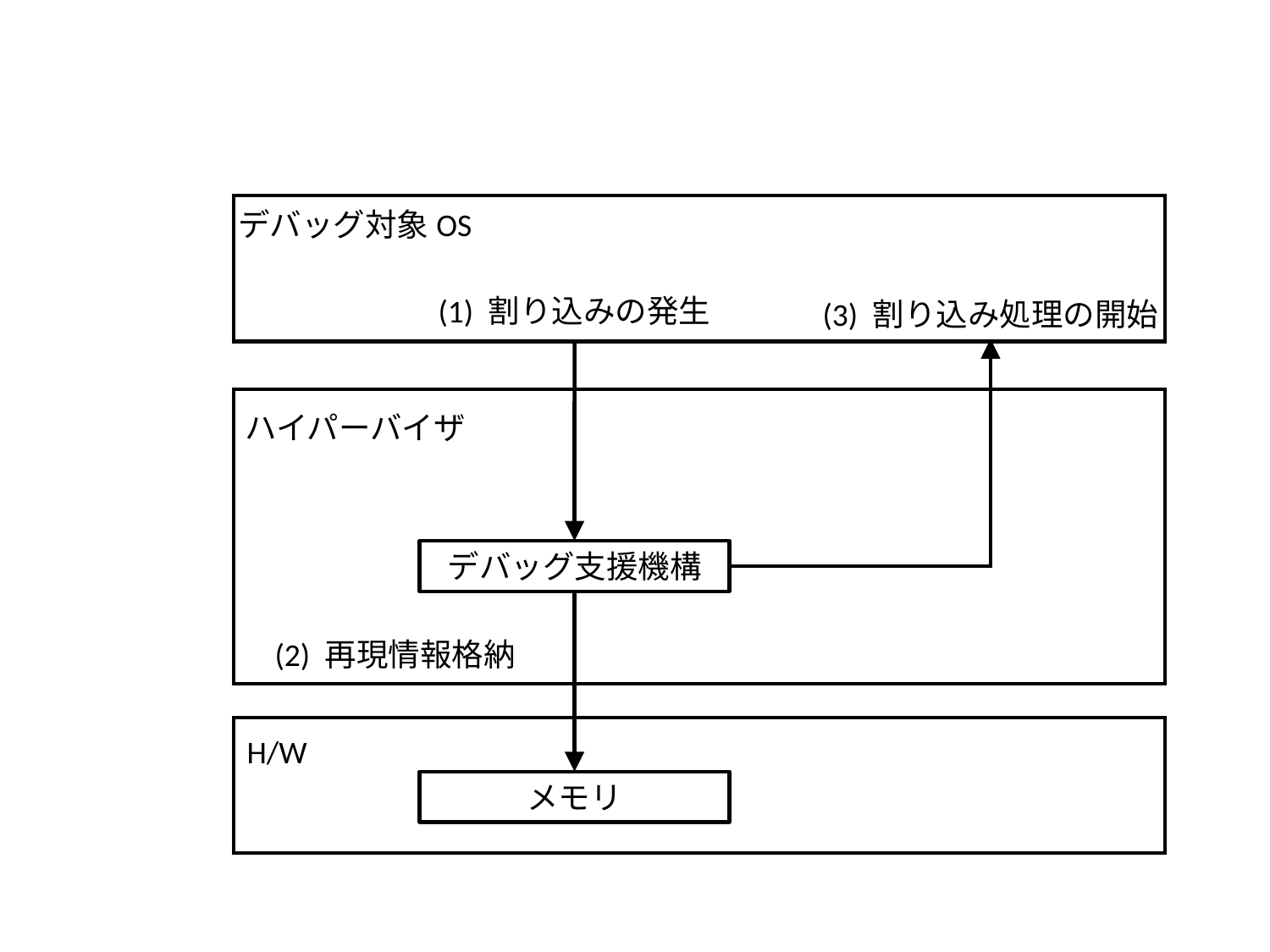

デバッグ対象OS
(1) 割り込みの発生
(3) 割り込み処理の開始

ハイパーバイザ
デバッグ支援機構
(2) 再現情報格納

H/W
メモリ